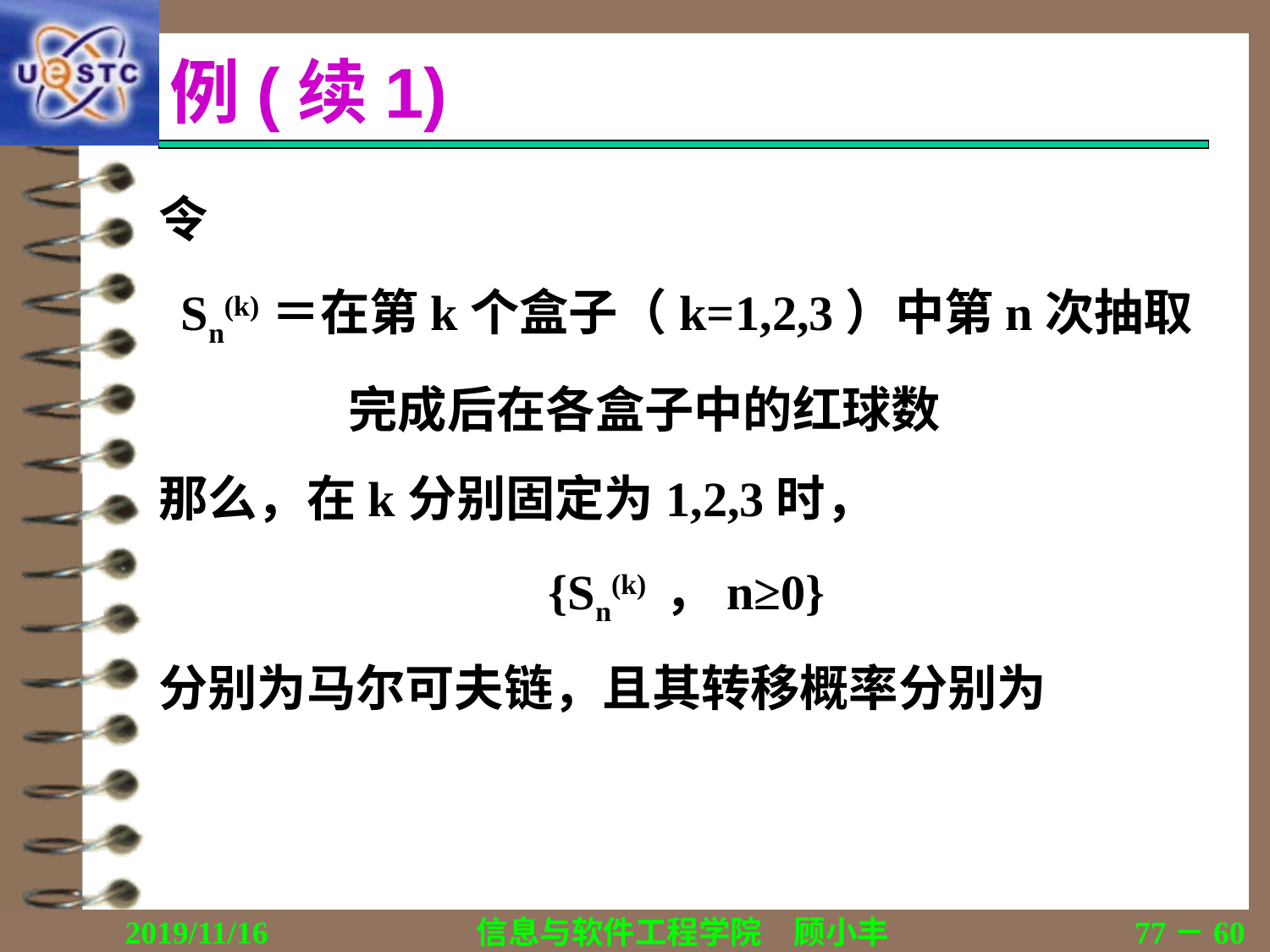

# 例(续1)
令
Sn(k)＝在第k个盒子（k=1,2,3）中第n次抽取
完成后在各盒子中的红球数
那么，在k分别固定为1,2,3时，
{Sn(k) ，n≥0}
分别为马尔可夫链，且其转移概率分别为
2019/11/16
信息与软件工程学院　顾小丰
77－60